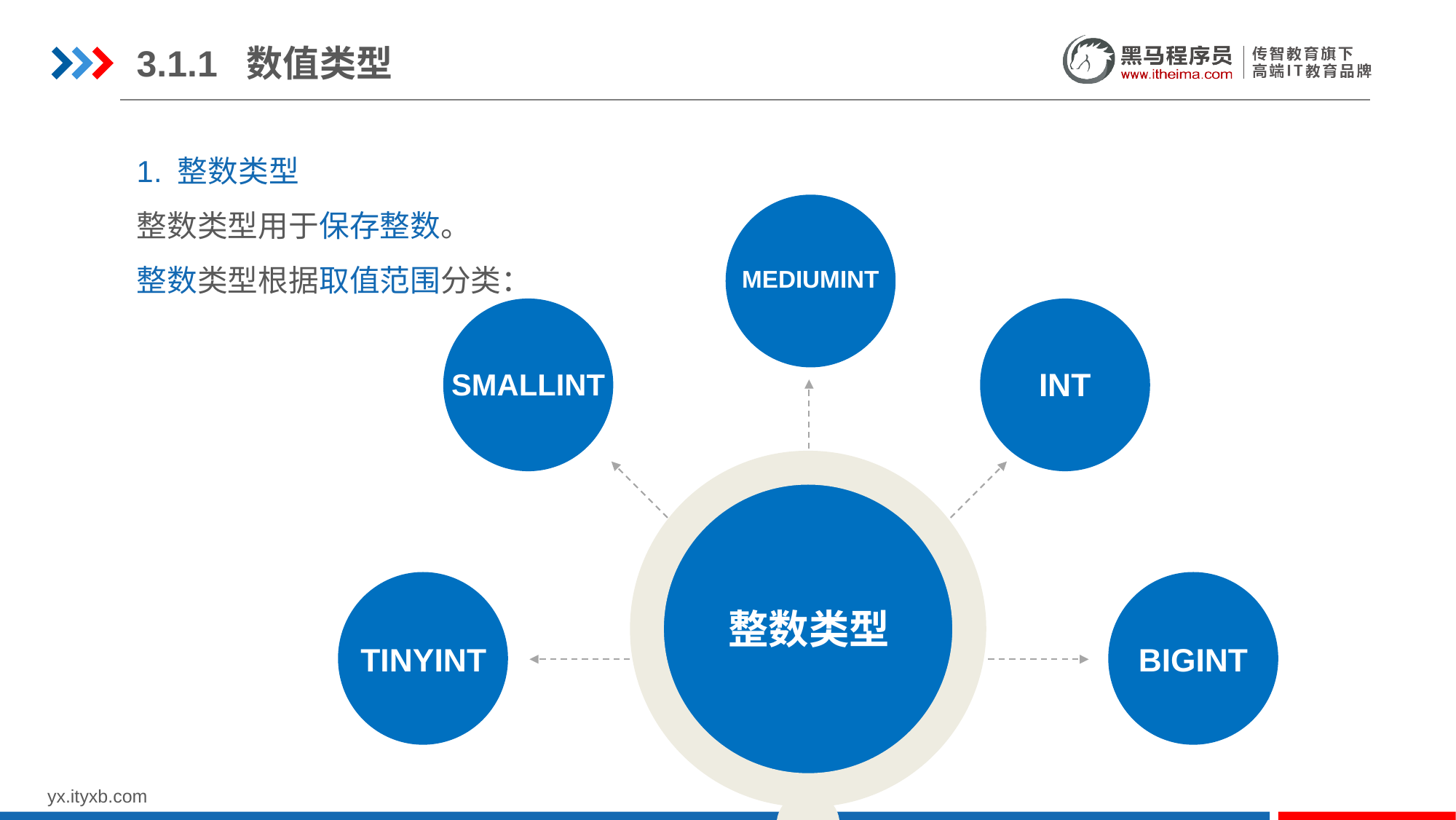

3.1.1  数值类型
1. 整数类型
整数类型用于保存整数。
整数类型根据取值范围分类：

MEDIUMINT

INT
SMALLINT

整数类型
TINYINT
BIGINT